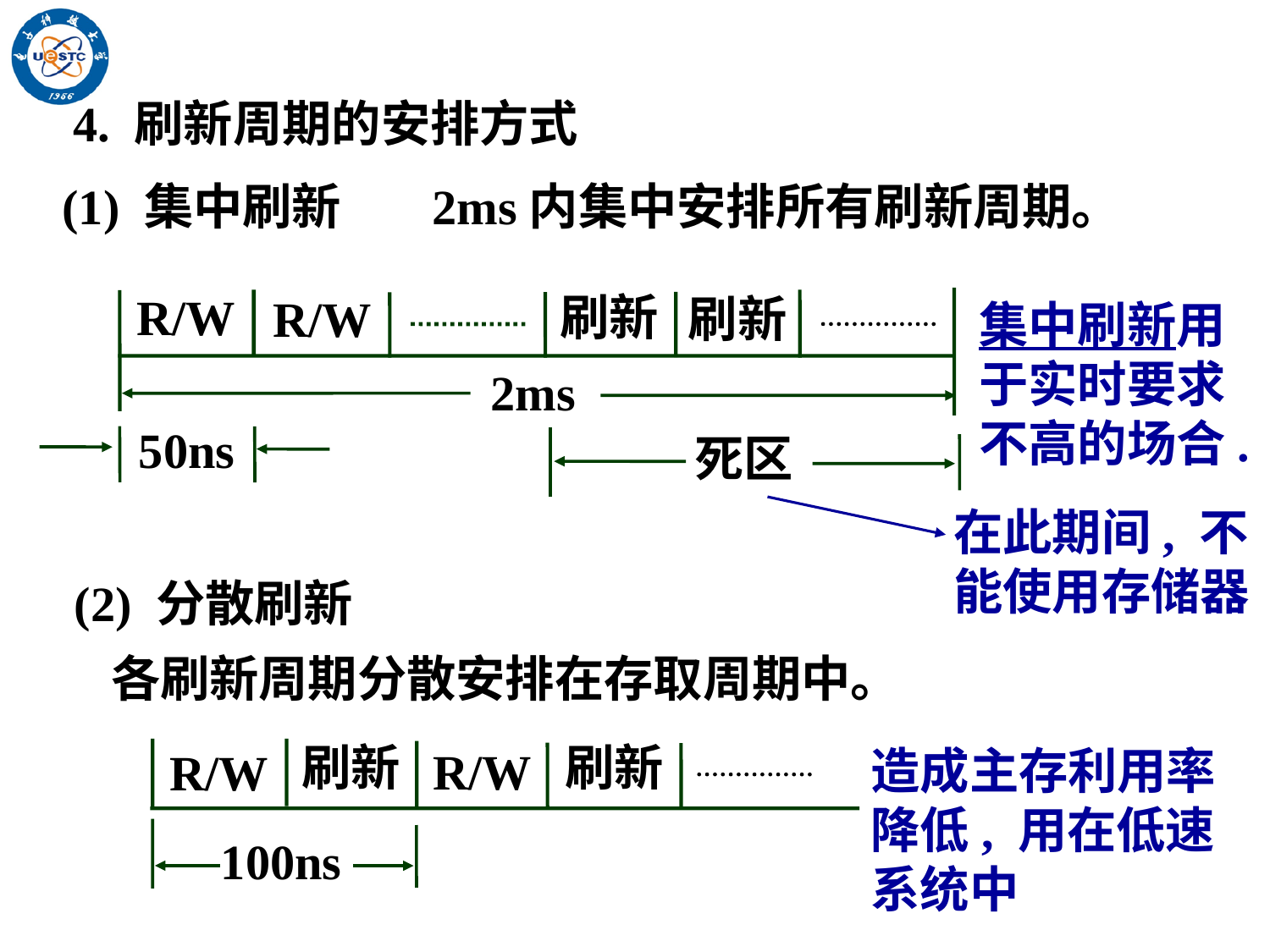

4. 刷新周期的安排方式
(1) 集中刷新
2ms内集中安排所有刷新周期。
R/W
刷新
R/W
刷新

集中刷新用于实时要求不高的场合.
 2ms

50ns
死区

在此期间, 不能使用存储器

(2) 分散刷新
各刷新周期分散安排在存取周期中。
刷新
刷新
R/W
R/W

造成主存利用率降低, 用在低速系统中

100ns